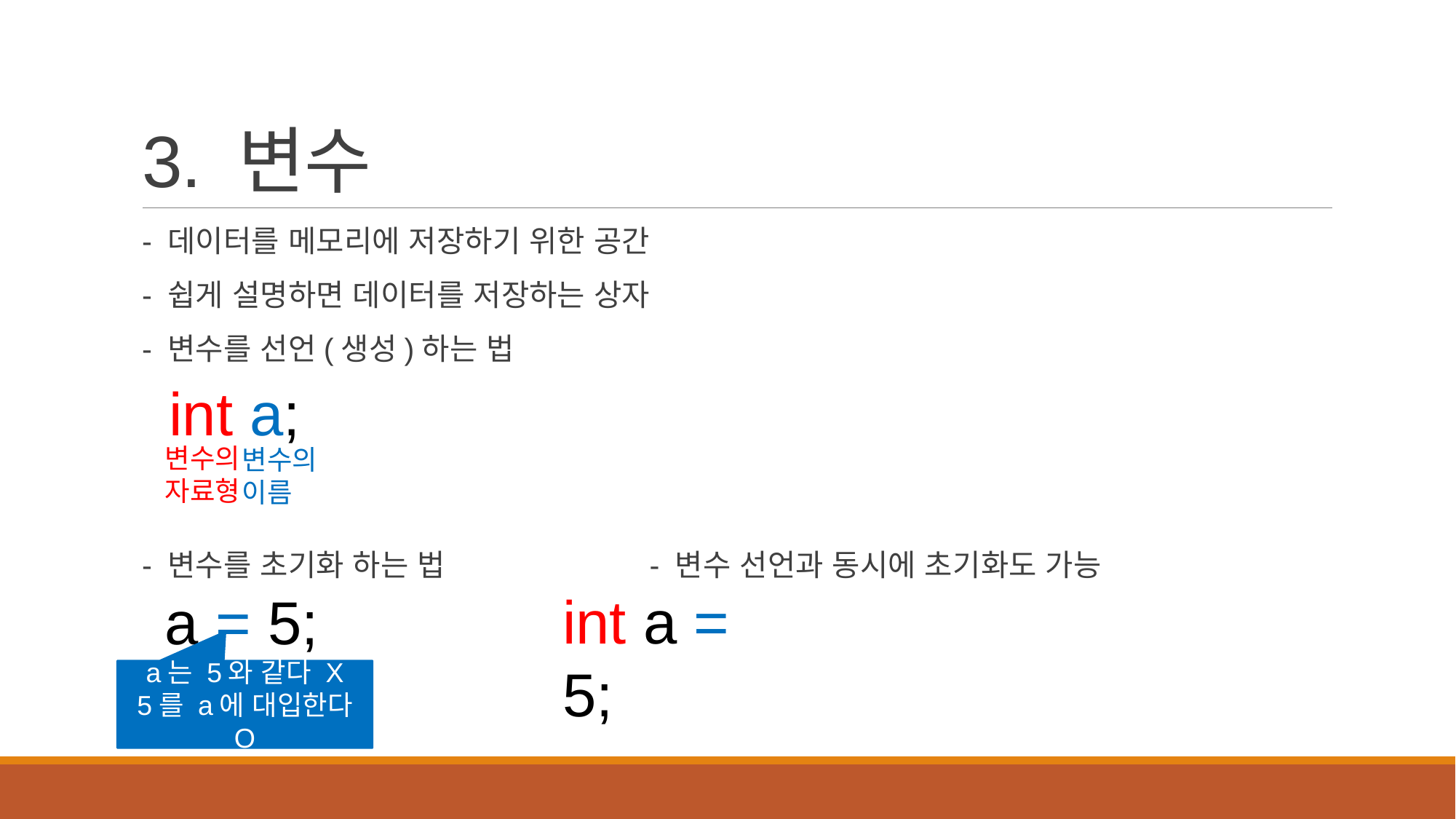

# 3. 변수
- 데이터를 메모리에 저장하기 위한 공간
- 쉽게 설명하면 데이터를 저장하는 상자
- 변수를 선언(생성)하는 법

- 변수를 초기화 하는 법                       - 변수 선언과 동시에 초기화도 가능

int a;
변수의 자료형
변수의 이름
a = 5;
int a = 5;
a는 5와 같다 X
5를 a에 대입한다 O